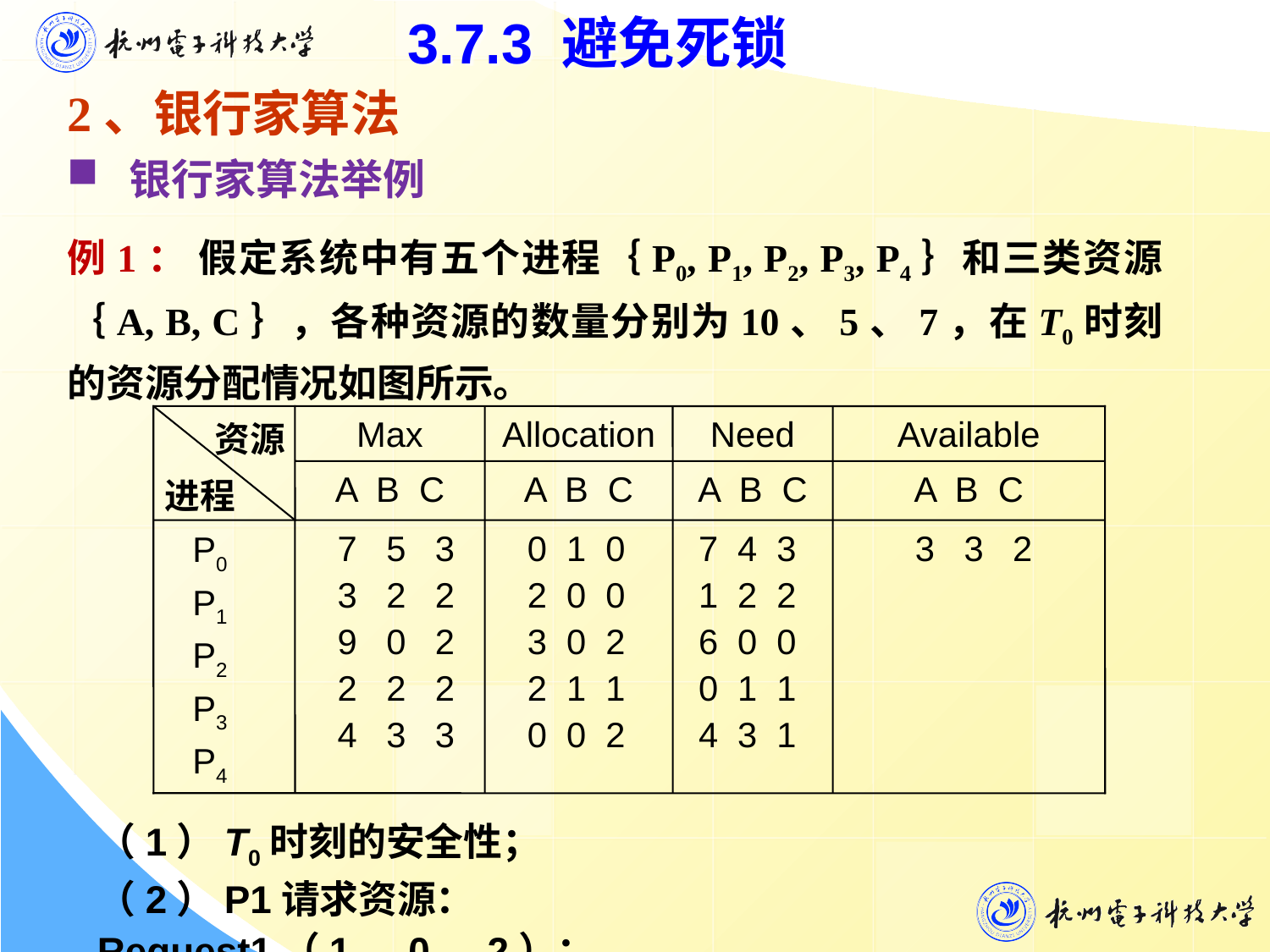

3.7.3 避免死锁
2、银行家算法
  银行家算法举例
例1： 假定系统中有五个进程｛P0, P1, P2, P3, P4｝和三类资源｛A, B, C｝，各种资源的数量分别为10、5、7，在T0时刻的资源分配情况如图所示。

Max

Allocation

Need

Available

A  B  C

A  B  C
A  B  C
A  B  C

资源
进程
P0
P1
P2
P3
P4
7   5   3
3   2   2
9   0   2
2   2   2
4   3   3
0  1  0
2  0  0
3  0  2
2  1  1
0  0  2
7  4  3
1  2  2
6  0  0
0  1  1
4  3  1
 3   3   2

（1）T0时刻的安全性；
（2）P1请求资源：Request1（1，0，2）；